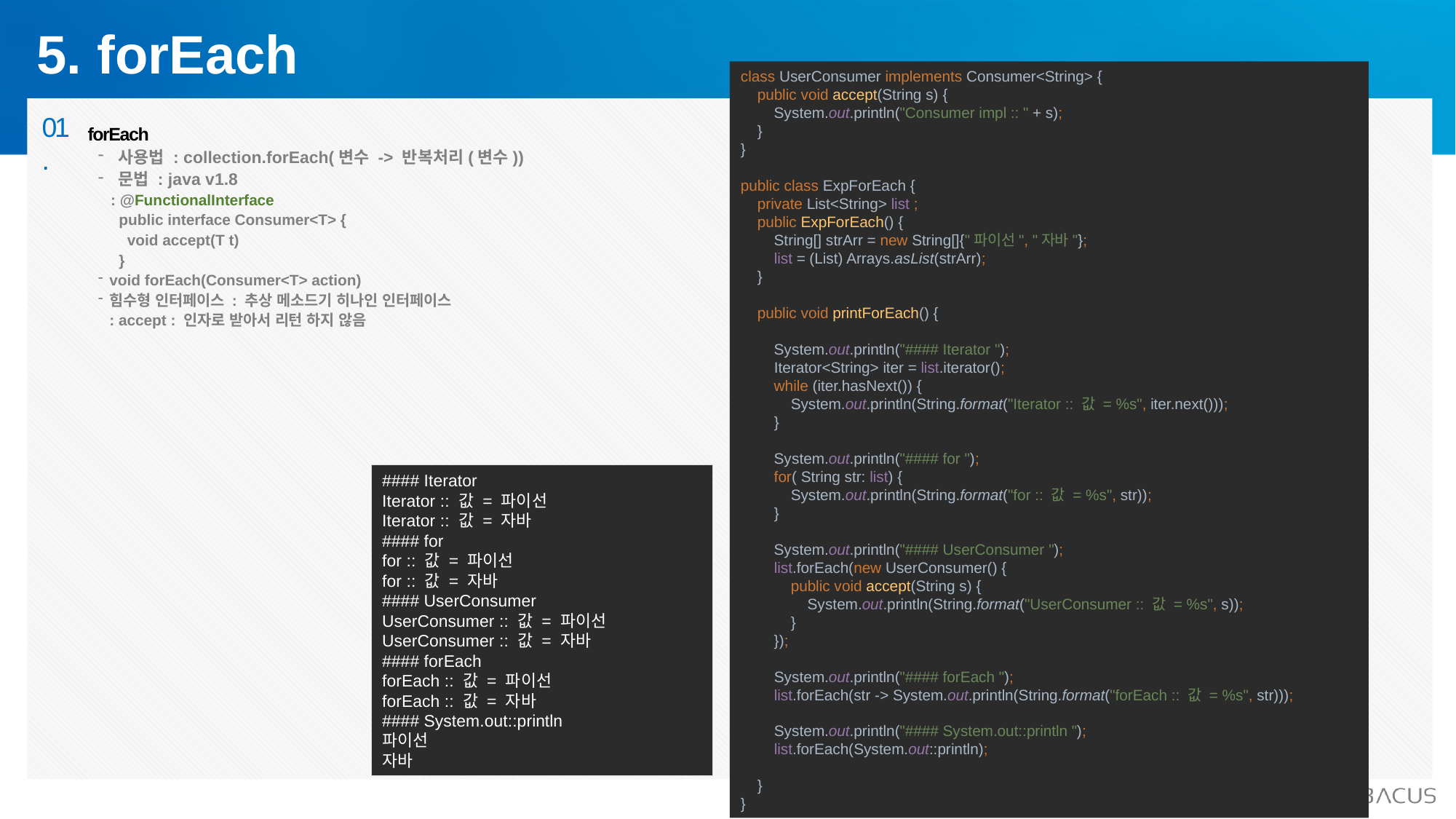

5. forEach
class UserConsumer implements Consumer<String> {
    public void accept(String s) {
        System.out.println("Consumer impl :: " + s);
    }
}
public class ExpForEach {
    private List<String> list ;
    public ExpForEach() {
        String[] strArr = new String[]{"파이선", "자바"};
        list = (List) Arrays.asList(strArr);
    }
    public void printForEach() {
        System.out.println("#### Iterator ");
        Iterator<String> iter = list.iterator();
        while (iter.hasNext()) {
            System.out.println(String.format("Iterator :: 값 = %s", iter.next()));
        }
        System.out.println("#### for ");
        for( String str: list) {
            System.out.println(String.format("for :: 값 = %s", str));
        }
        System.out.println("#### UserConsumer ");
        list.forEach(new UserConsumer() {
            public void accept(String s) {
                System.out.println(String.format("UserConsumer :: 값 = %s", s));
            }
        });
        System.out.println("#### forEach ");
        list.forEach(str -> System.out.println(String.format("forEach :: 값 = %s", str)));
        System.out.println("#### System.out::println ");
        list.forEach(System.out::println);
    }
}

01.
forEach
 사용법 : collection.forEach(변수 -> 반복처리(변수))
 문법 : java v1.8
   : @FunctionalInterface
     public interface Consumer<T> {
       void accept(T t)
     }
void forEach(Consumer<T> action)
힘수형 인터페이스 : 추상 메소드기 히나인 인터페이스
: accept : 인자로 받아서 리턴 하지 않음
#### Iterator
Iterator :: 값 = 파이선
Iterator :: 값 = 자바
#### for
for :: 값 = 파이선
for :: 값 = 자바
#### UserConsumer
UserConsumer :: 값 = 파이선
UserConsumer :: 값 = 자바
#### forEach
forEach :: 값 = 파이선
forEach :: 값 = 자바
#### System.out::println
파이선
자바